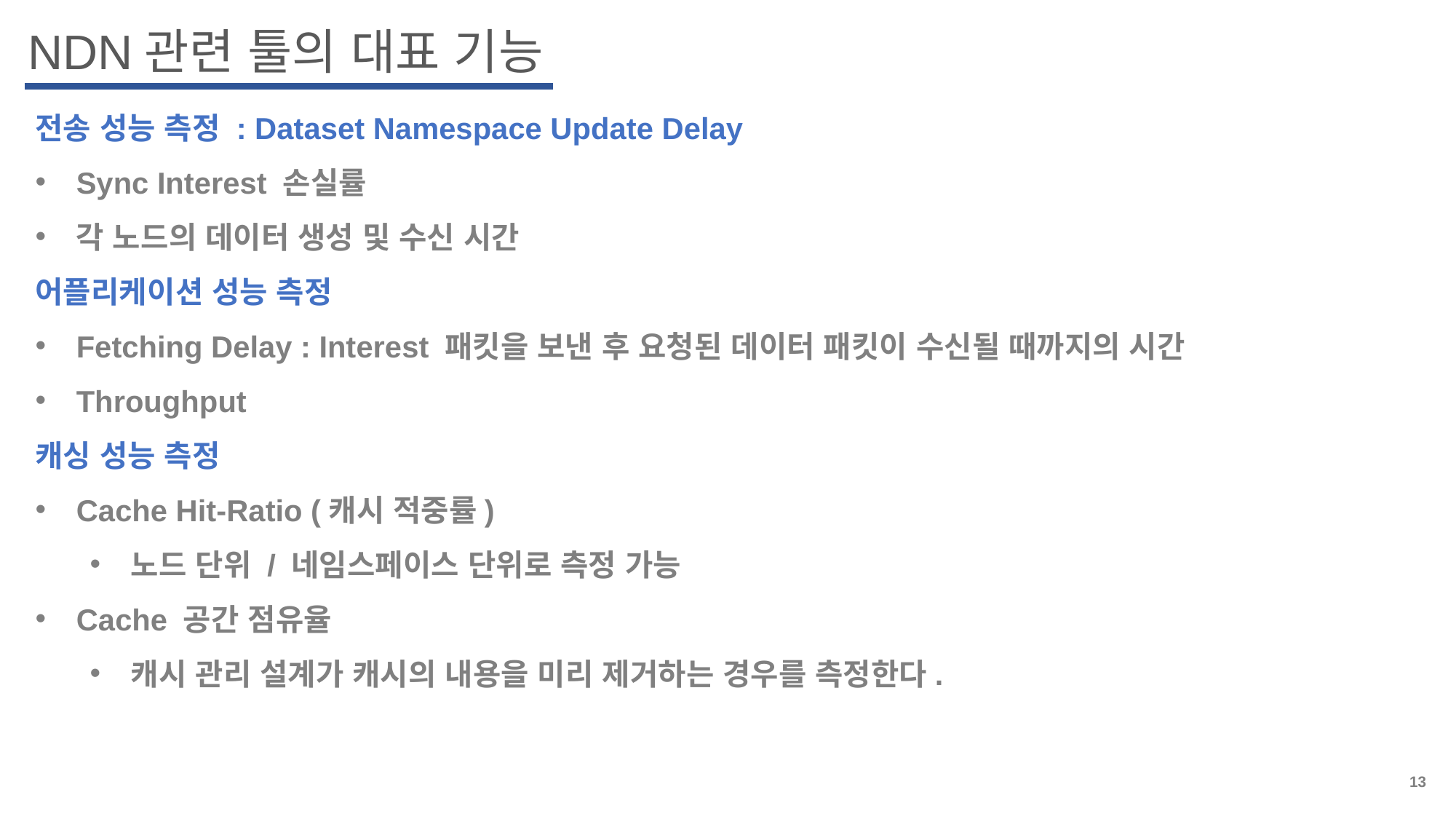

NDN관련 툴의 대표 기능
전송 성능 측정 : Dataset Namespace Update Delay
Sync Interest 손실률
각 노드의 데이터 생성 및 수신 시간
어플리케이션 성능 측정
Fetching Delay : Interest 패킷을 보낸 후 요청된 데이터 패킷이 수신될 때까지의 시간
Throughput
캐싱 성능 측정
Cache Hit-Ratio (캐시 적중률)
노드 단위 / 네임스페이스 단위로 측정 가능
Cache 공간 점유율
캐시 관리 설계가 캐시의 내용을 미리 제거하는 경우를 측정한다.
13